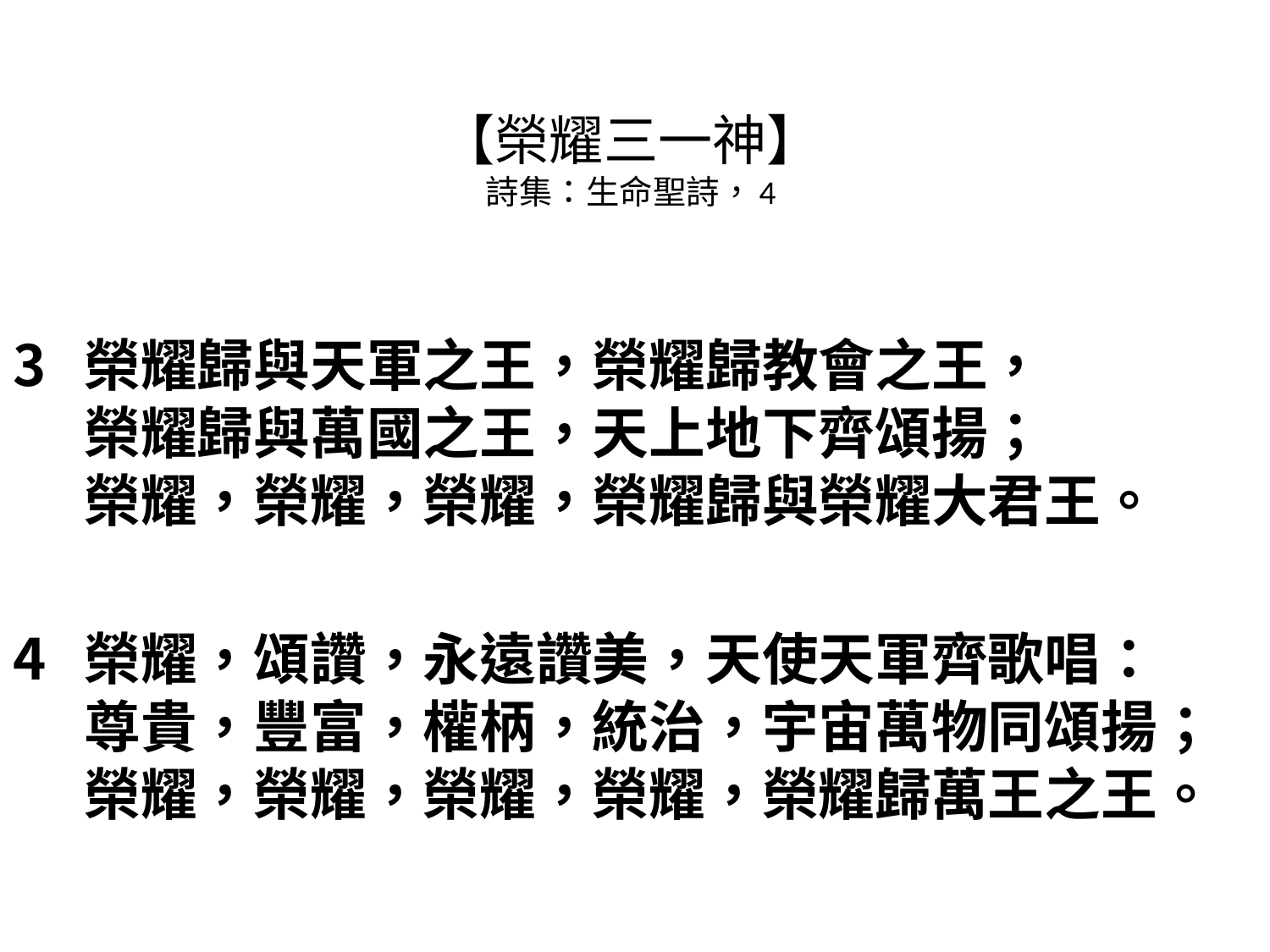

# 【榮耀三一神】 詩集：生命聖詩，4
榮耀歸與天軍之王，榮耀歸教會之王，
榮耀歸與萬國之王，天上地下齊頌揚；
榮耀，榮耀，榮耀，榮耀歸與榮耀大君王。

榮耀，頌讚，永遠讚美，天使天軍齊歌唱：
尊貴，豐富，權柄，統治，宇宙萬物同頌揚；
榮耀，榮耀，榮耀，榮耀，榮耀歸萬王之王。